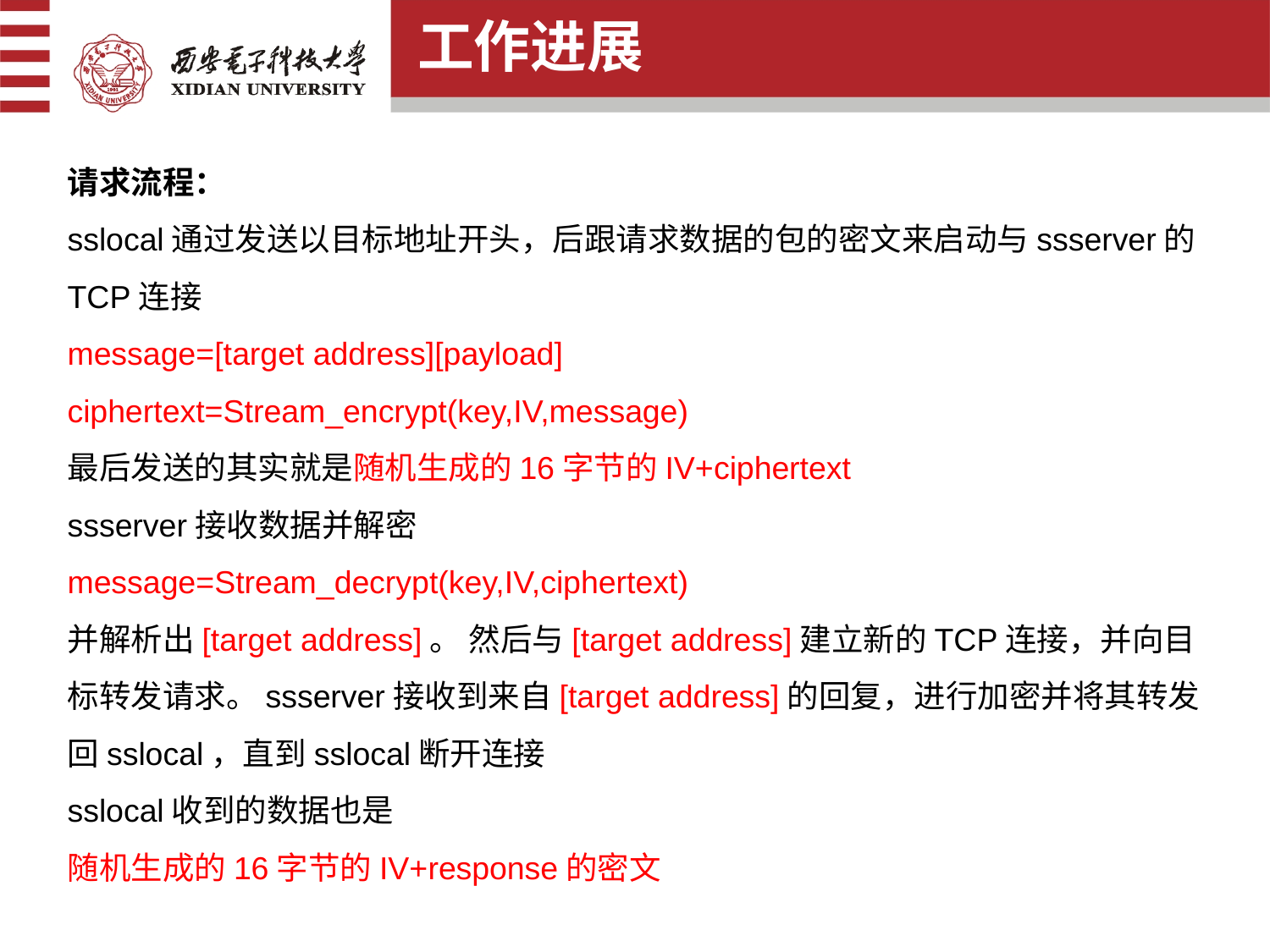

工作进展
请求流程：
sslocal通过发送以目标地址开头，后跟请求数据的包的密文来启动与ssserver的TCP连接
message=[target address][payload]
ciphertext=Stream_encrypt(key,IV,message)
最后发送的其实就是随机生成的16字节的IV+ciphertext
ssserver接收数据并解密
message=Stream_decrypt(key,IV,ciphertext)
并解析出[target address]。 然后与[target address]建立新的TCP连接，并向目标转发请求。ssserver接收到来自[target address]的回复，进行加密并将其转发回sslocal，直到sslocal断开连接
sslocal收到的数据也是
随机生成的16字节的IV+response的密文